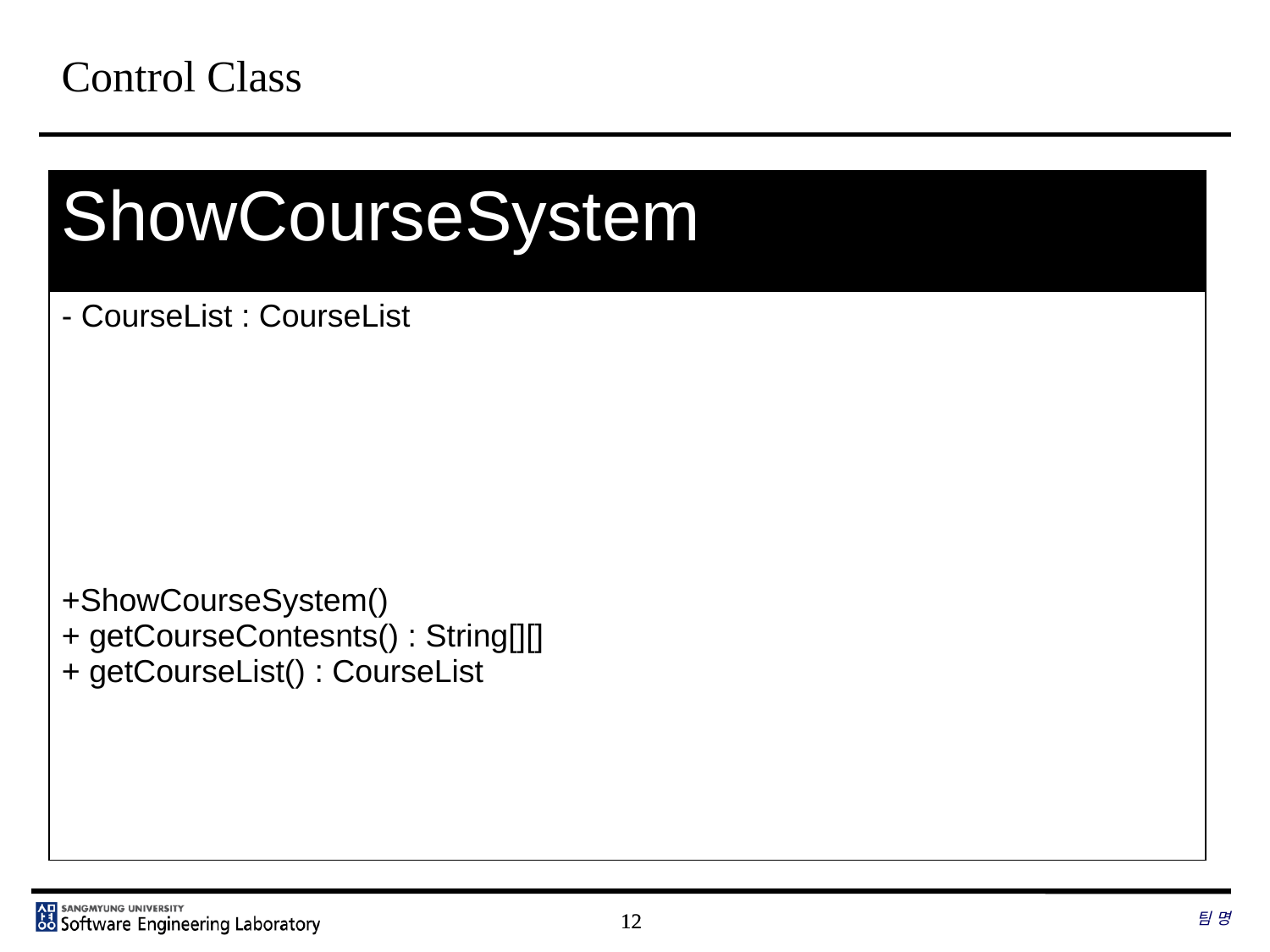

# Control Class
| ShowCourseSystem |
| --- |
| - CourseList : CourseList |
| +ShowCourseSystem() + getCourseContesnts() : String[][] + getCourseList() : CourseList |
팀 명